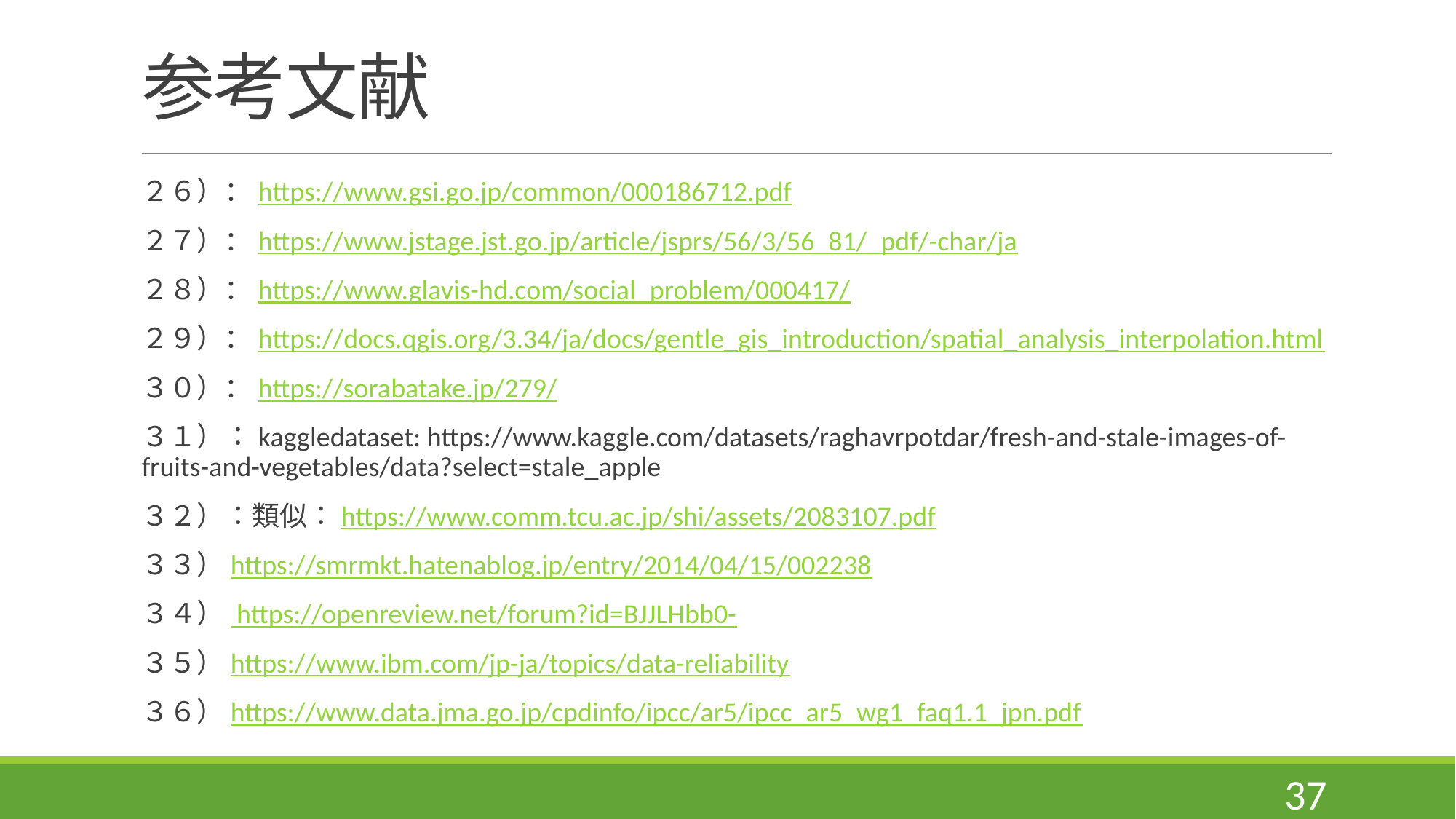

# 参考文献
２６）：https://www.gsi.go.jp/common/000186712.pdf
２７）：https://www.jstage.jst.go.jp/article/jsprs/56/3/56_81/_pdf/-char/ja
２８）：https://www.glavis-hd.com/social_problem/000417/
２９）：https://docs.qgis.org/3.34/ja/docs/gentle_gis_introduction/spatial_analysis_interpolation.html
３０）：https://sorabatake.jp/279/
３１）：kaggledataset: https://www.kaggle.com/datasets/raghavrpotdar/fresh-and-stale-images-of-fruits-and-vegetables/data?select=stale_apple
３２）：類似：https://www.comm.tcu.ac.jp/shi/assets/2083107.pdf
３３）https://smrmkt.hatenablog.jp/entry/2014/04/15/002238
３４） https://openreview.net/forum?id=BJJLHbb0-
３５）https://www.ibm.com/jp-ja/topics/data-reliability
３６）https://www.data.jma.go.jp/cpdinfo/ipcc/ar5/ipcc_ar5_wg1_faq1.1_jpn.pdf

37